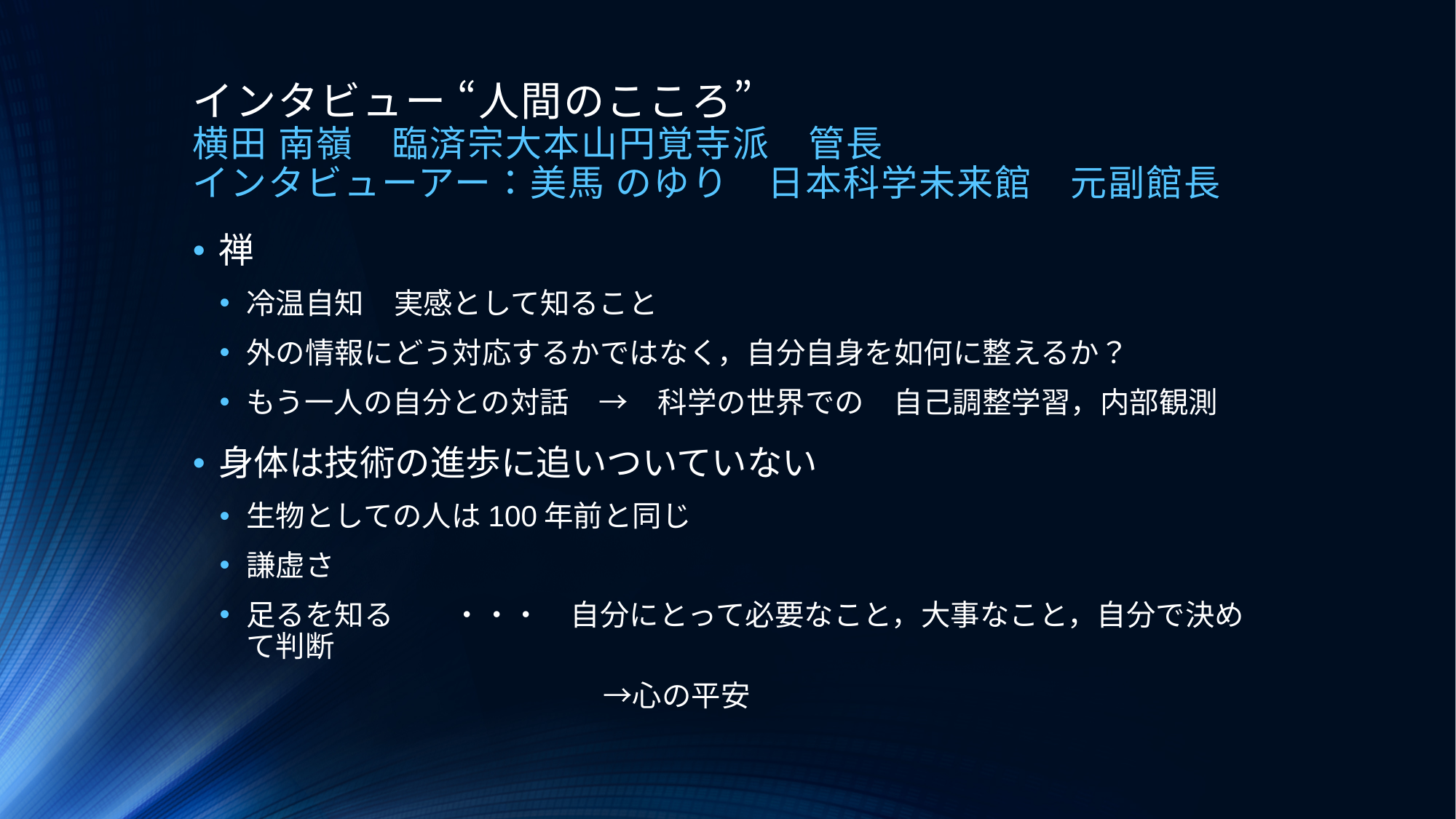

# インタビュー “人間のこころ” 横田 南嶺　臨済宗大本山円覚寺派　管長 インタビューアー：美馬 のゆり　日本科学未来館　元副館長
禅
冷温自知　実感として知ること
外の情報にどう対応するかではなく，自分自身を如何に整えるか？
もう一人の自分との対話　→　科学の世界での　自己調整学習，内部観測
身体は技術の進歩に追いついていない
生物としての人は100年前と同じ
謙虚さ
足るを知る　　・・・　自分にとって必要なこと，大事なこと，自分で決めて判断
　　　　　　　　　　　　　→心の平安